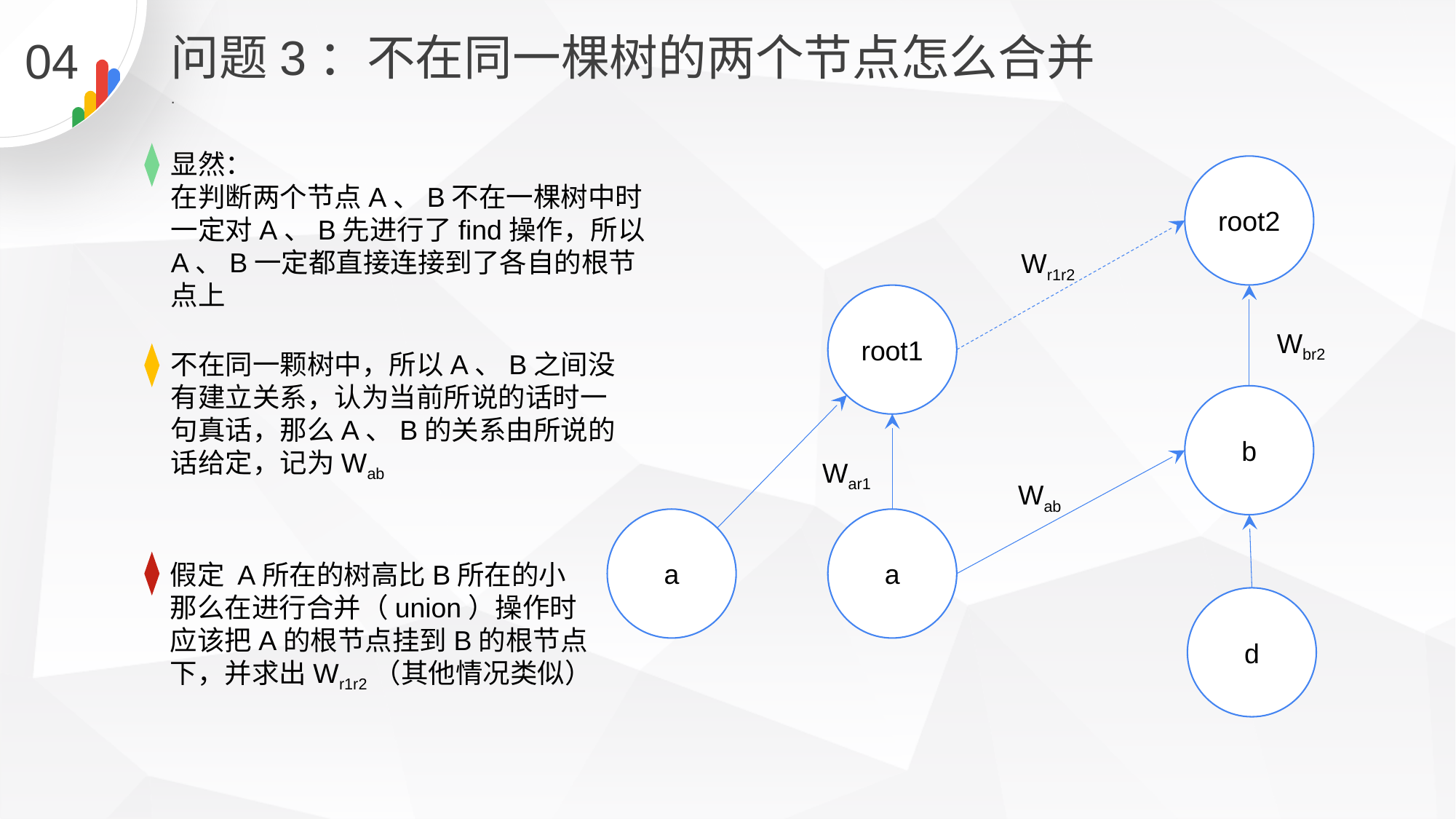

问题3：不在同一棵树的两个节点怎么合并
04
.
显然：
在判断两个节点A、B不在一棵树中时一定对A、B先进行了find操作，所以A、B一定都直接连接到了各自的根节点上

root2
Wr1r2
root1
Wbr2
不在同一颗树中，所以A、B之间没有建立关系，认为当前所说的话时一句真话，那么A、B的关系由所说的话给定，记为Wab

b
War1
Wab
a
a

假定 A所在的树高比B所在的小
那么在进行合并（union）操作时应该把A的根节点挂到B的根节点下，并求出Wr1r2（其他情况类似）
d